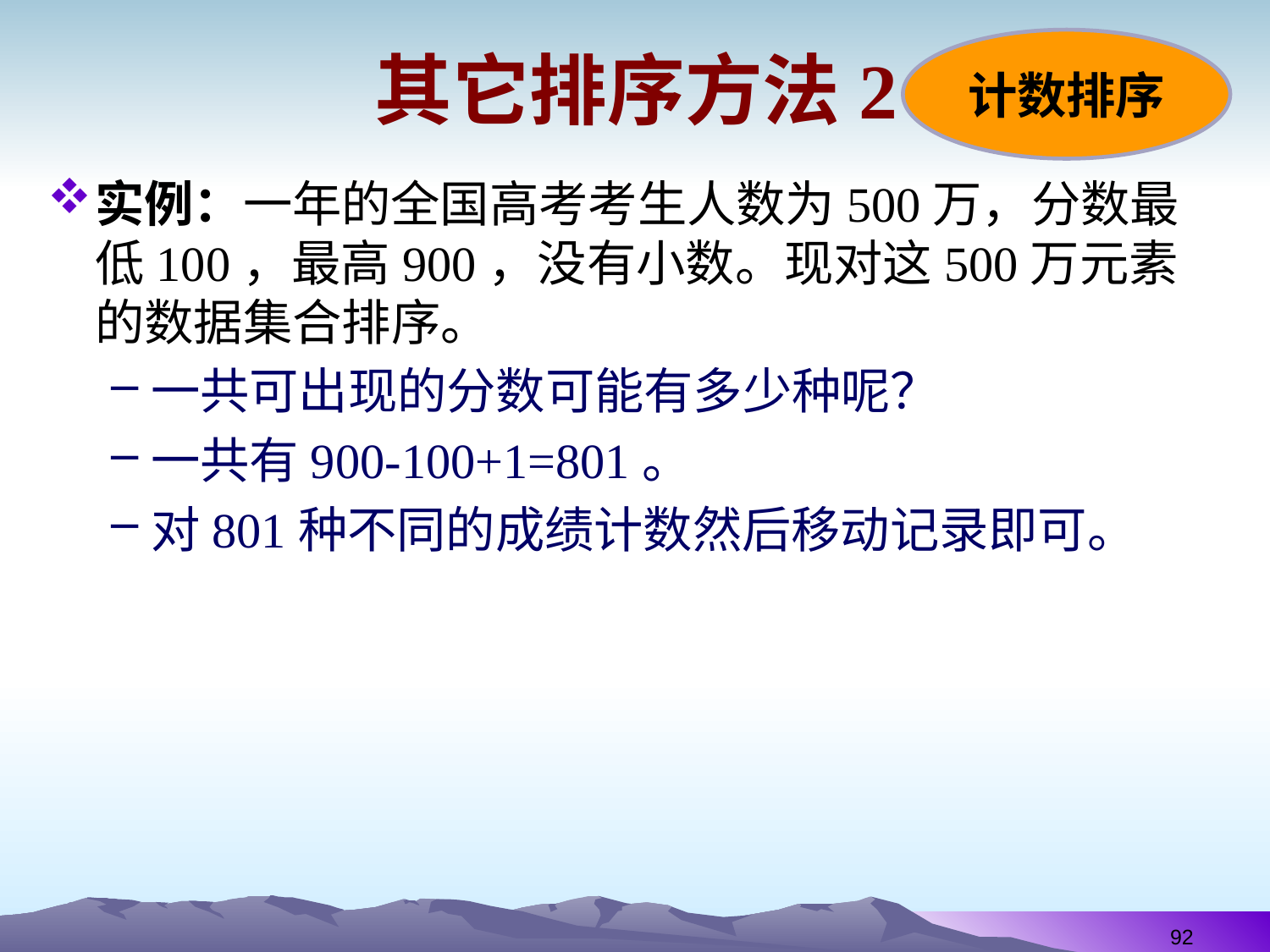

# 其它排序方法2
计数排序
实例：一年的全国高考考生人数为500万，分数最低100，最高900，没有小数。现对这500万元素的数据集合排序。
一共可出现的分数可能有多少种呢？
一共有900-100+1=801。
对801种不同的成绩计数然后移动记录即可。

92